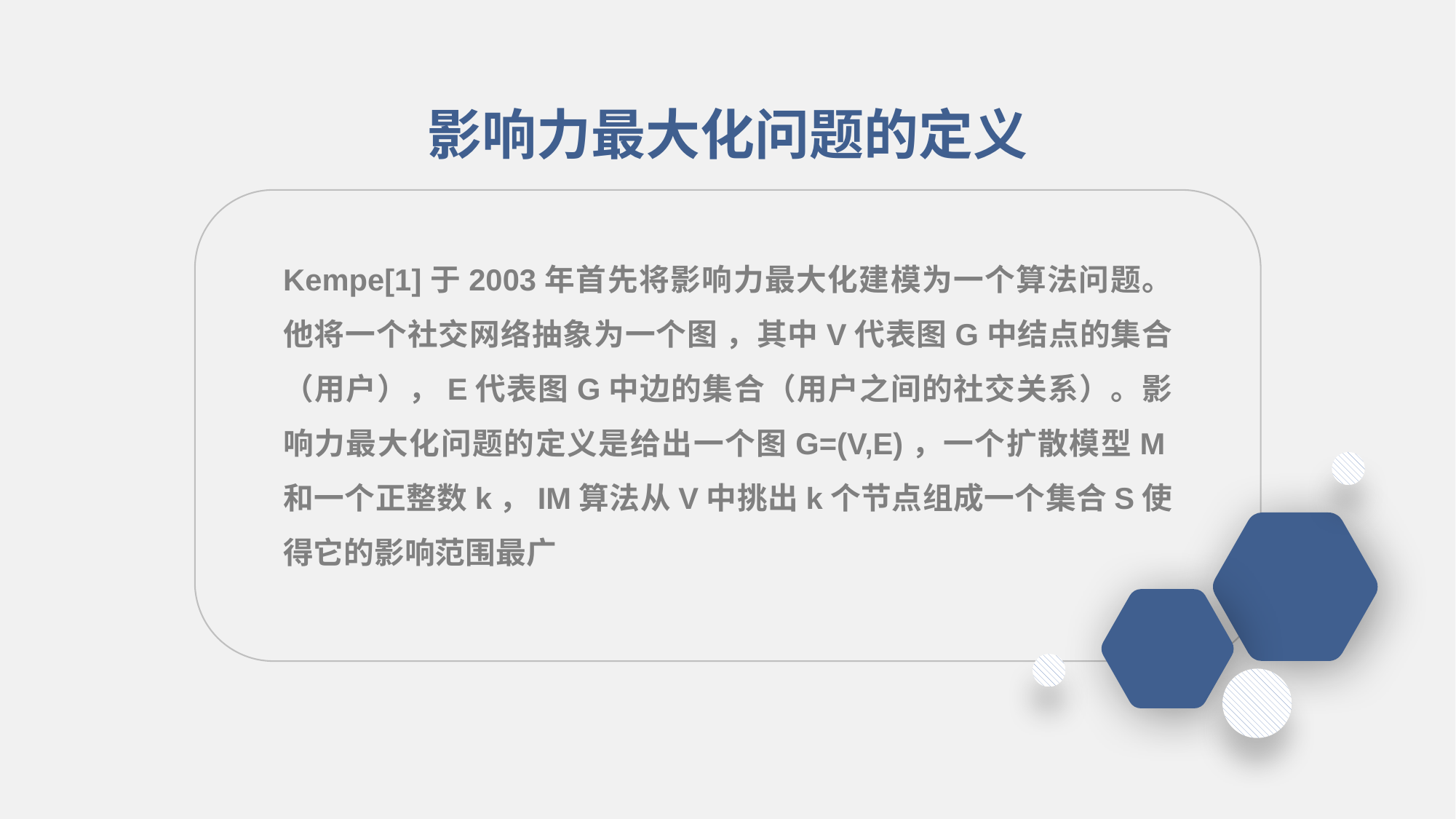

影响力最大化问题的定义

Kempe[1]于2003年首先将影响力最大化建模为一个算法问题。他将一个社交网络抽象为一个图 ，其中V代表图G中结点的集合（用户），E代表图G中边的集合（用户之间的社交关系）。影响力最大化问题的定义是给出一个图G=(V,E)，一个扩散模型M和一个正整数k，IM算法从V中挑出k个节点组成一个集合S使得它的影响范围最广